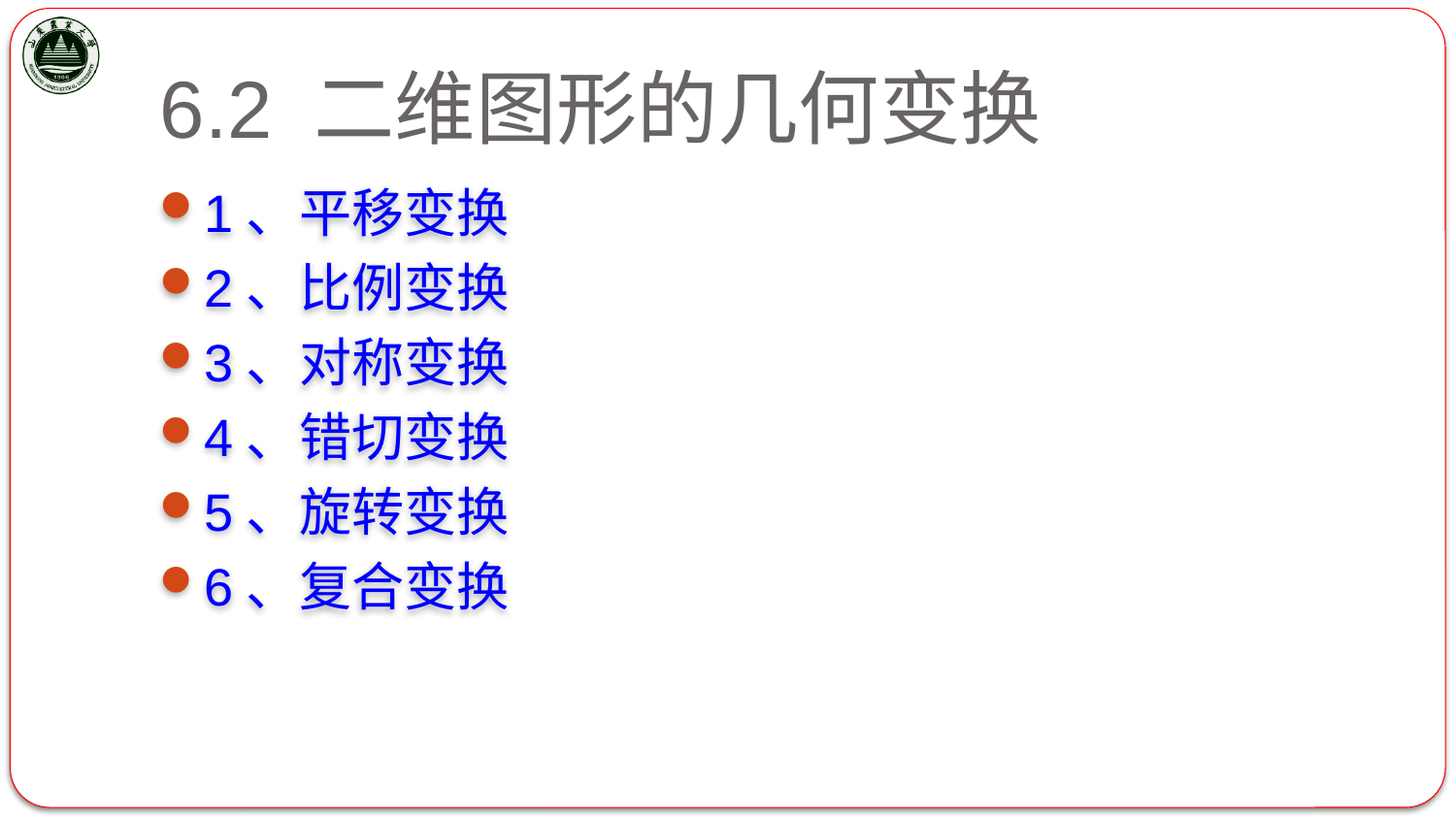

# 6.2 二维图形的几何变换
1、平移变换
2、比例变换
3、对称变换
4、错切变换
5、旋转变换
6、复合变换